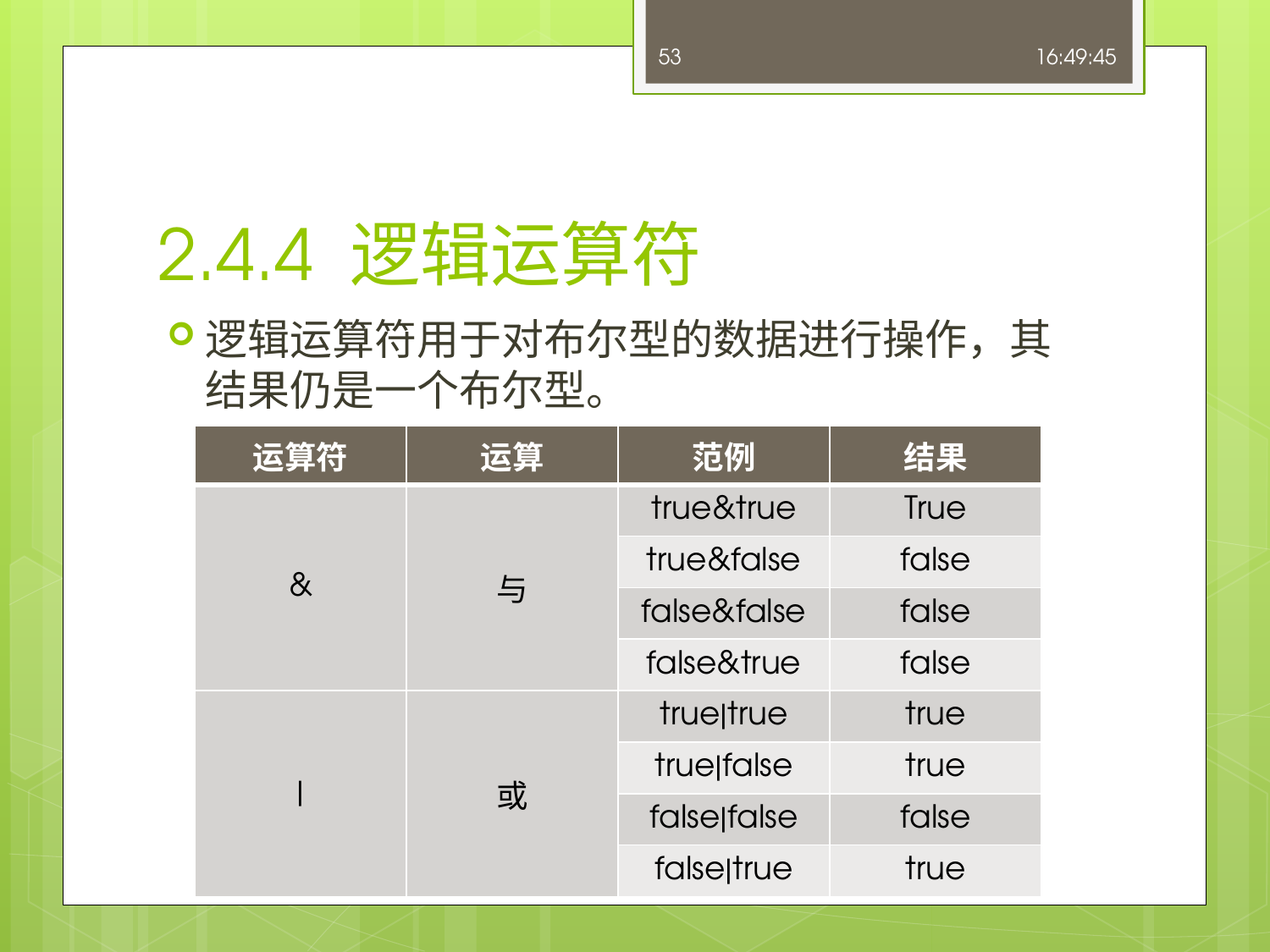

53
16:49:45
# 2.4.4 逻辑运算符
逻辑运算符用于对布尔型的数据进行操作，其结果仍是一个布尔型。
| 运算符 | 运算 | 范例 | 结果 |
| --- | --- | --- | --- |
| & | 与 | true&true | True |
|  |  | true&false | false |
|  |  | false&false | false |
|  |  | false&true | false |
| | | 或 | true|true | true |
|  |  | true|false | true |
|  |  | false|false | false |
|  |  | false|true | true |